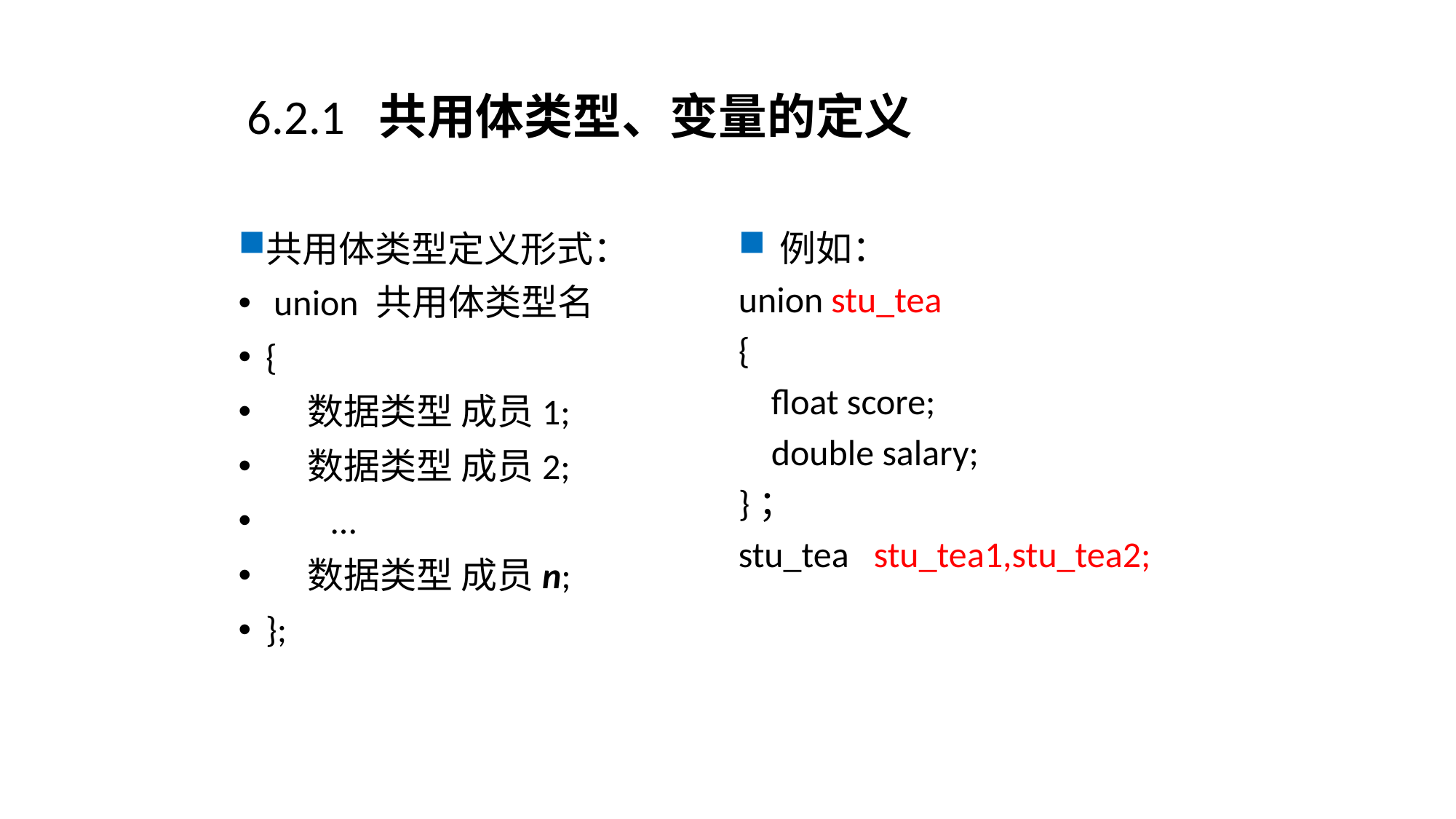

# 6.2.1  共用体类型、变量的定义
共用体类型定义形式：
 union 共用体类型名
{
    数据类型 成员1;
    数据类型 成员2;
        …
    数据类型 成员n;
};
例如：
union stu_tea
{
    float score;
    double salary;
}；
stu_tea   stu_tea1,stu_tea2;